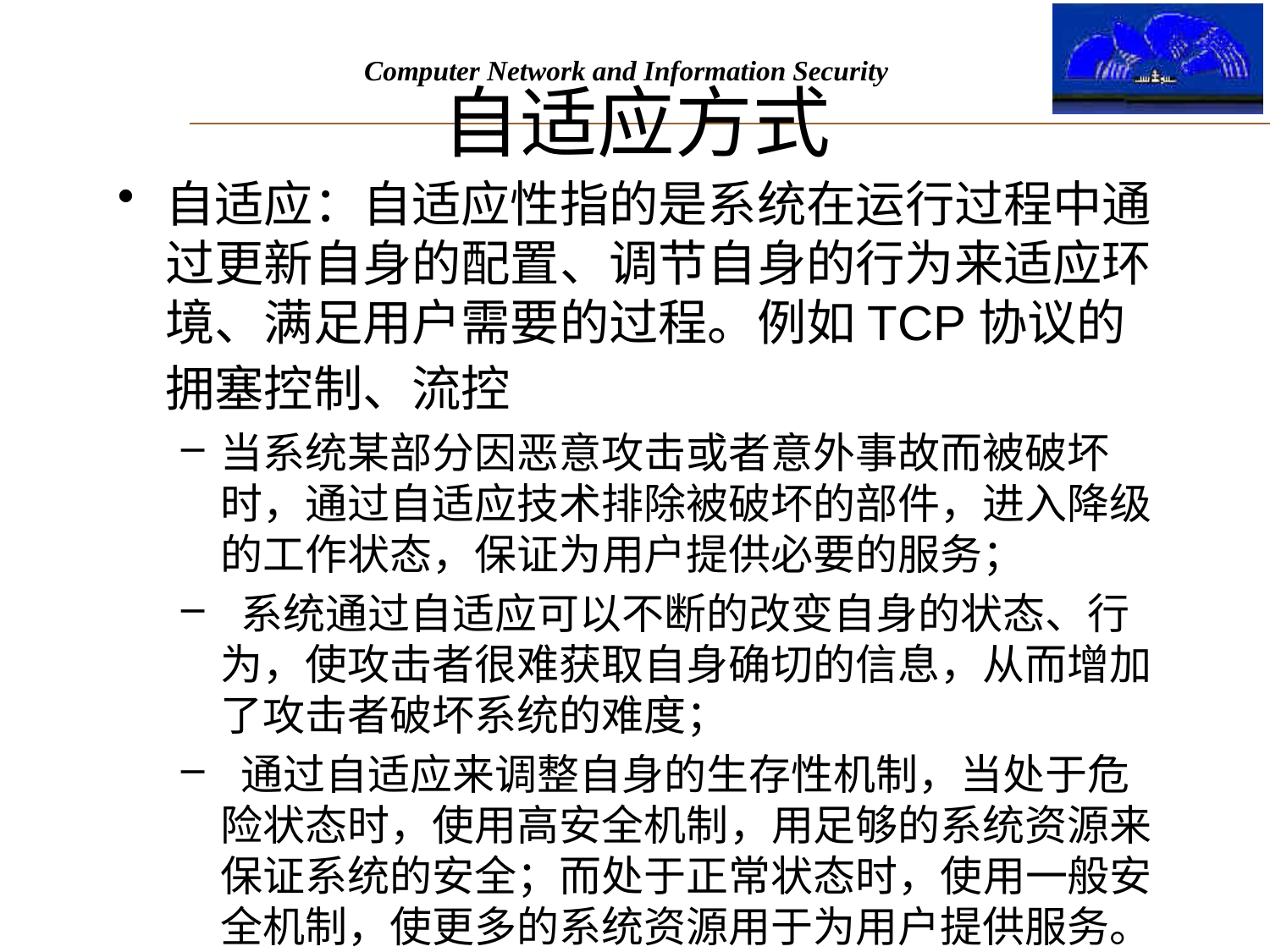

# 自适应方式
自适应：自适应性指的是系统在运行过程中通过更新自身的配置、调节自身的行为来适应环境、满足用户需要的过程。例如TCP协议的拥塞控制、流控
当系统某部分因恶意攻击或者意外事故而被破坏时，通过自适应技术排除被破坏的部件，进入降级的工作状态，保证为用户提供必要的服务；
 系统通过自适应可以不断的改变自身的状态、行为，使攻击者很难获取自身确切的信息，从而增加了攻击者破坏系统的难度；
 通过自适应来调整自身的生存性机制，当处于危险状态时，使用高安全机制，用足够的系统资源来保证系统的安全；而处于正常状态时，使用一般安全机制，使更多的系统资源用于为用户提供服务。